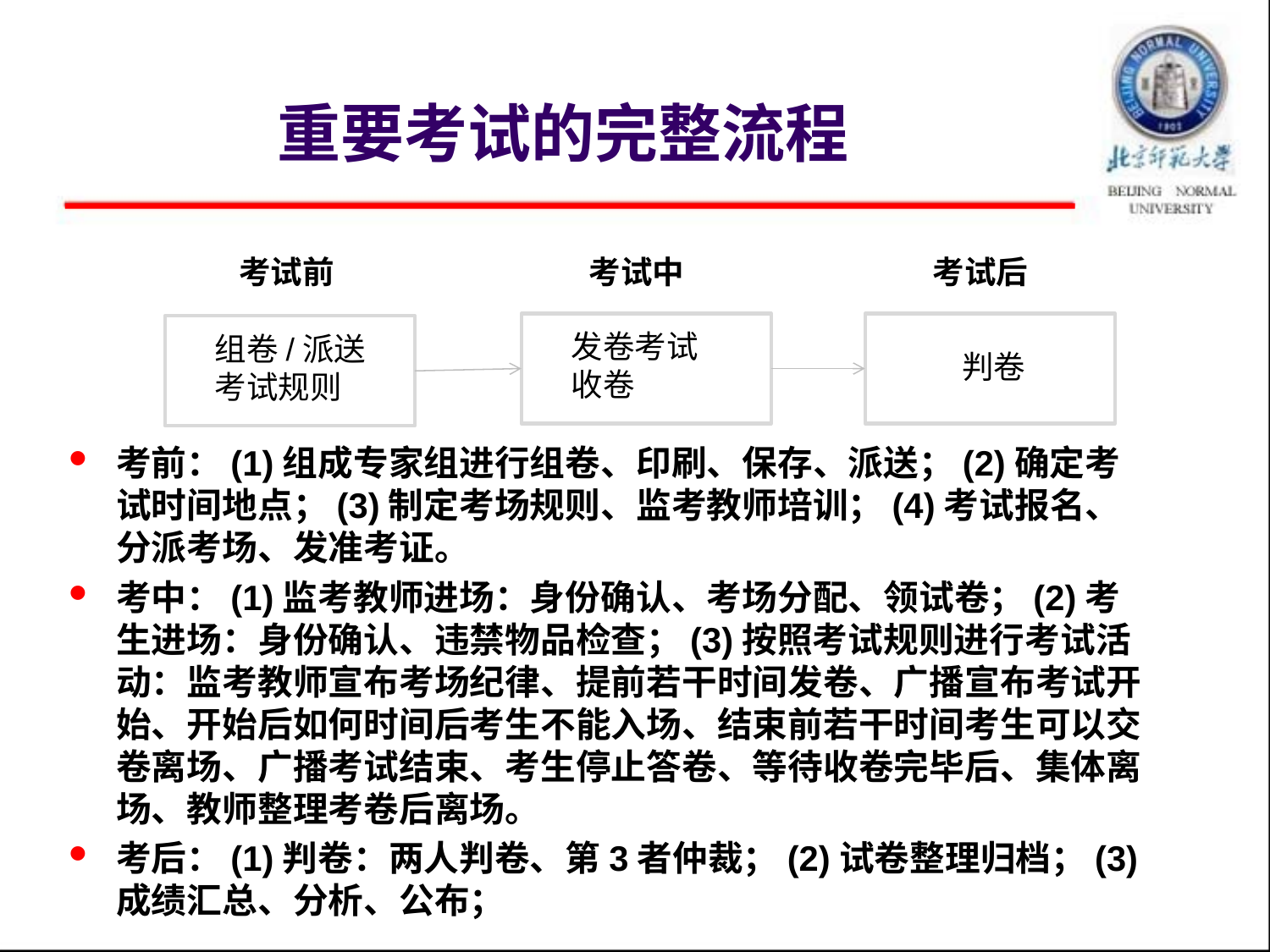

# 重要考试的完整流程
考试前
考试中
考试后

发卷考试
收卷
组卷/派送
考试规则
判卷
考前：(1)组成专家组进行组卷、印刷、保存、派送；(2)确定考试时间地点；(3)制定考场规则、监考教师培训；(4)考试报名、分派考场、发准考证。
考中：(1)监考教师进场：身份确认、考场分配、领试卷；(2)考生进场：身份确认、违禁物品检查；(3)按照考试规则进行考试活动：监考教师宣布考场纪律、提前若干时间发卷、广播宣布考试开始、开始后如何时间后考生不能入场、结束前若干时间考生可以交卷离场、广播考试结束、考生停止答卷、等待收卷完毕后、集体离场、教师整理考卷后离场。
考后：(1)判卷：两人判卷、第3者仲裁；(2)试卷整理归档；(3)成绩汇总、分析、公布；